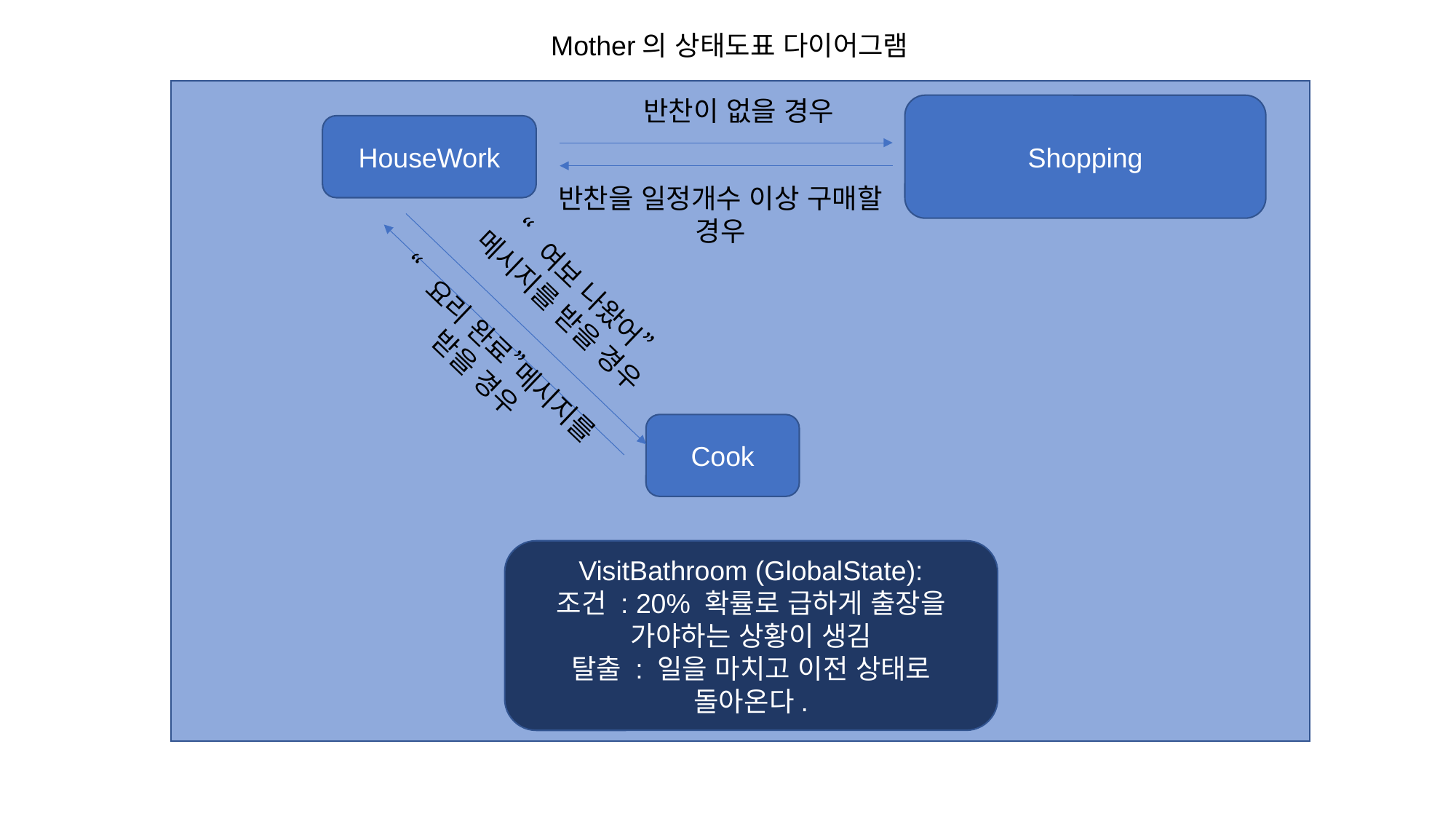

Mother의 상태도표 다이어그램

반찬이 없을 경우
Shopping
HouseWork
반찬을 일정개수 이상 구매할 경우
“여보 나왔어” 메시지를 받을 경우
“요리 완료”메시지를 받을 경우
Cook
VisitBathroom (GlobalState):
조건 : 20% 확률로 급하게 출장을 가야하는 상황이 생김
탈출 : 일을 마치고 이전 상태로 돌아온다.